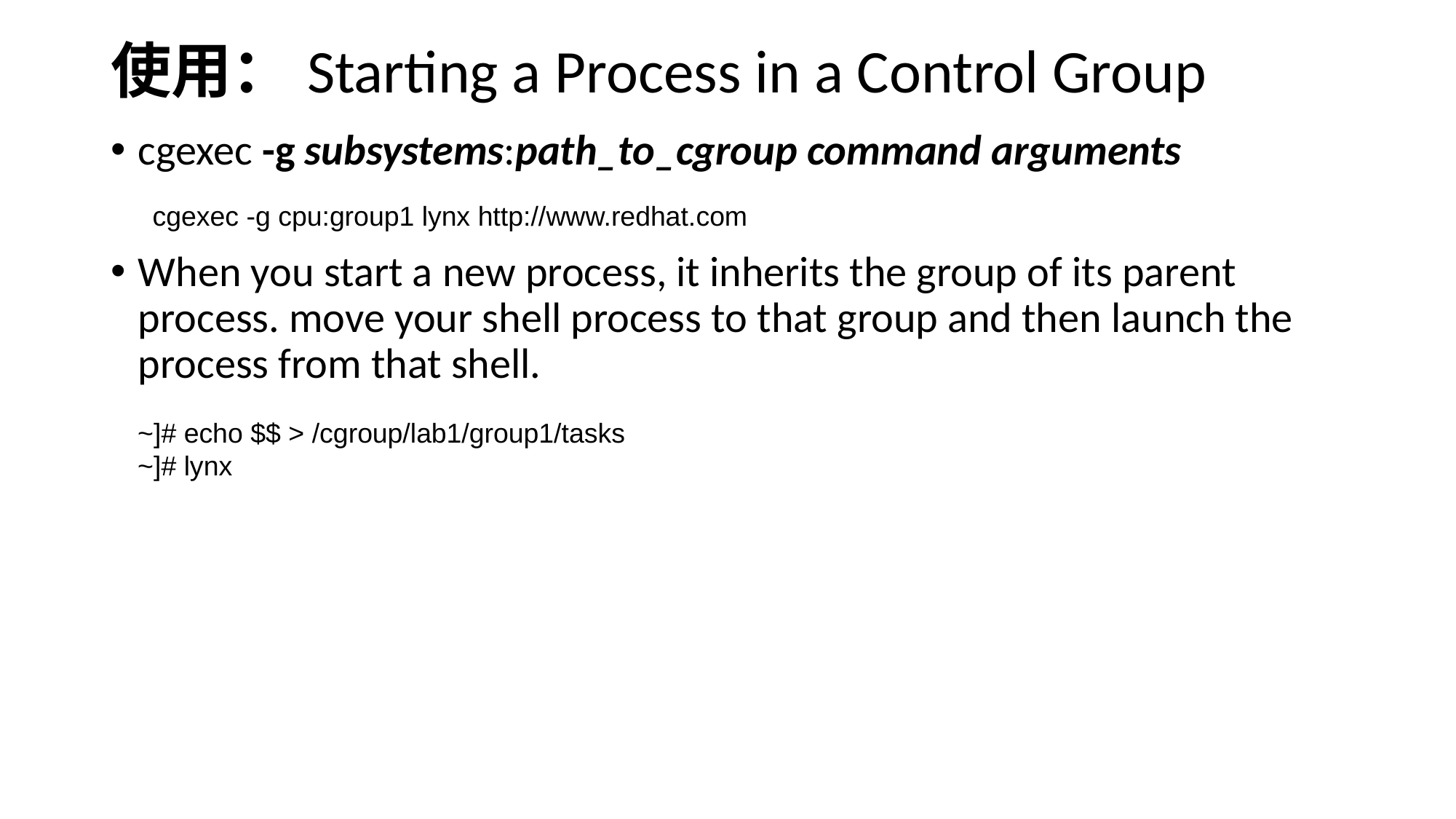

# 使用：Starting a Process in a Control Group
cgexec -g subsystems:path_to_cgroup command arguments

When you start a new process, it inherits the group of its parent process. move your shell process to that group and then launch the process from that shell.
cgexec -g cpu:group1 lynx http://www.redhat.com
~]# echo $$ > /cgroup/lab1/group1/tasks
~]# lynx